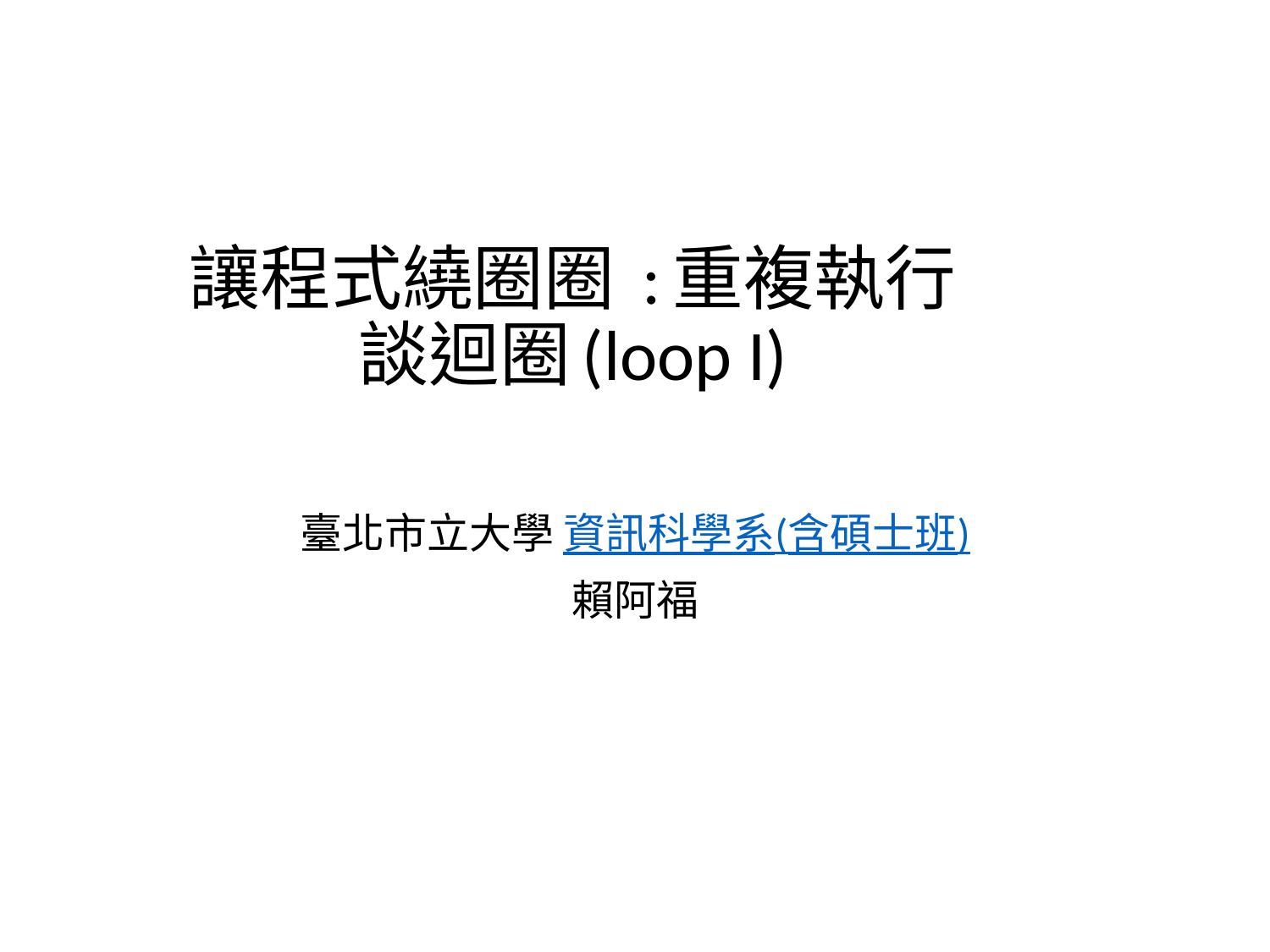

# 讓程式繞圈圈 :重複執行 談迴圈(loop I)
臺北市立大學 資訊科學系(含碩士班)
賴阿福